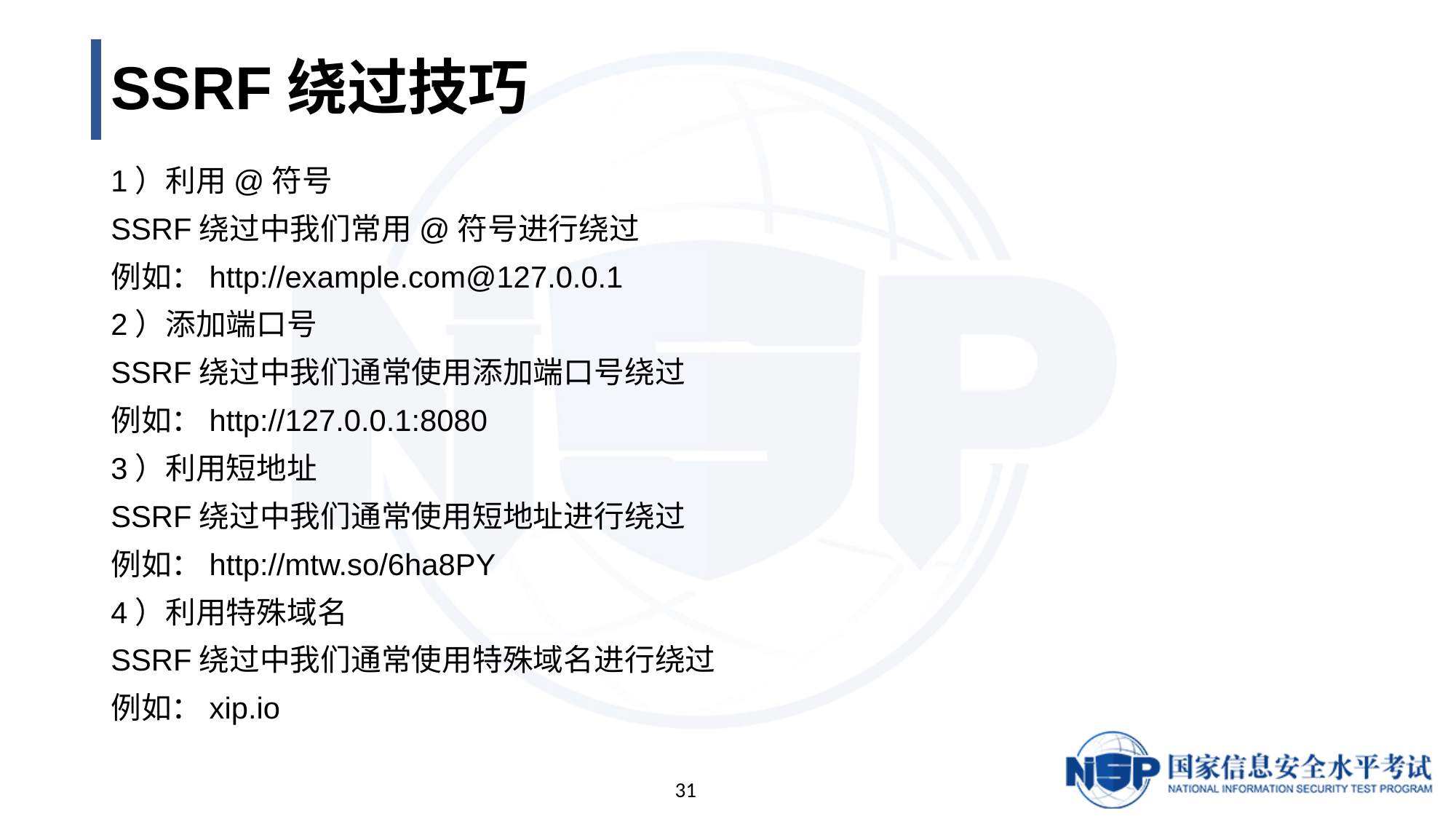

# SSRF绕过技巧
1）利用@符号
SSRF绕过中我们常用@符号进行绕过
例如：http://example.com@127.0.0.1
2）添加端口号
SSRF绕过中我们通常使用添加端口号绕过
例如：http://127.0.0.1:8080
3）利用短地址
SSRF绕过中我们通常使用短地址进行绕过
例如：http://mtw.so/6ha8PY
4）利用特殊域名
SSRF绕过中我们通常使用特殊域名进行绕过
例如：xip.io